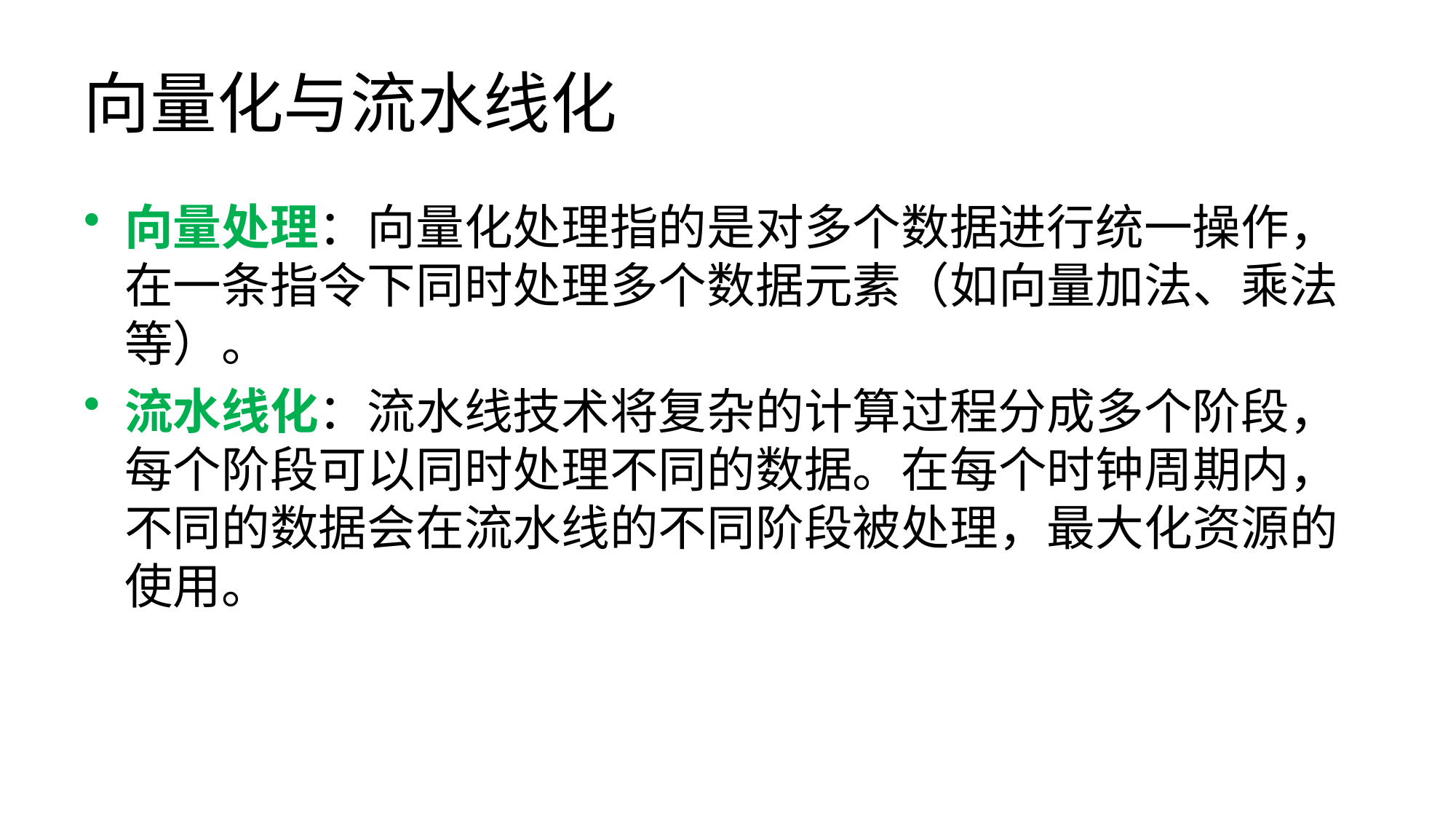

# 向量化与流水线化
向量处理：向量化处理指的是对多个数据进行统一操作，在一条指令下同时处理多个数据元素（如向量加法、乘法等）。
流水线化：流水线技术将复杂的计算过程分成多个阶段，每个阶段可以同时处理不同的数据。在每个时钟周期内，不同的数据会在流水线的不同阶段被处理，最大化资源的使用。
12